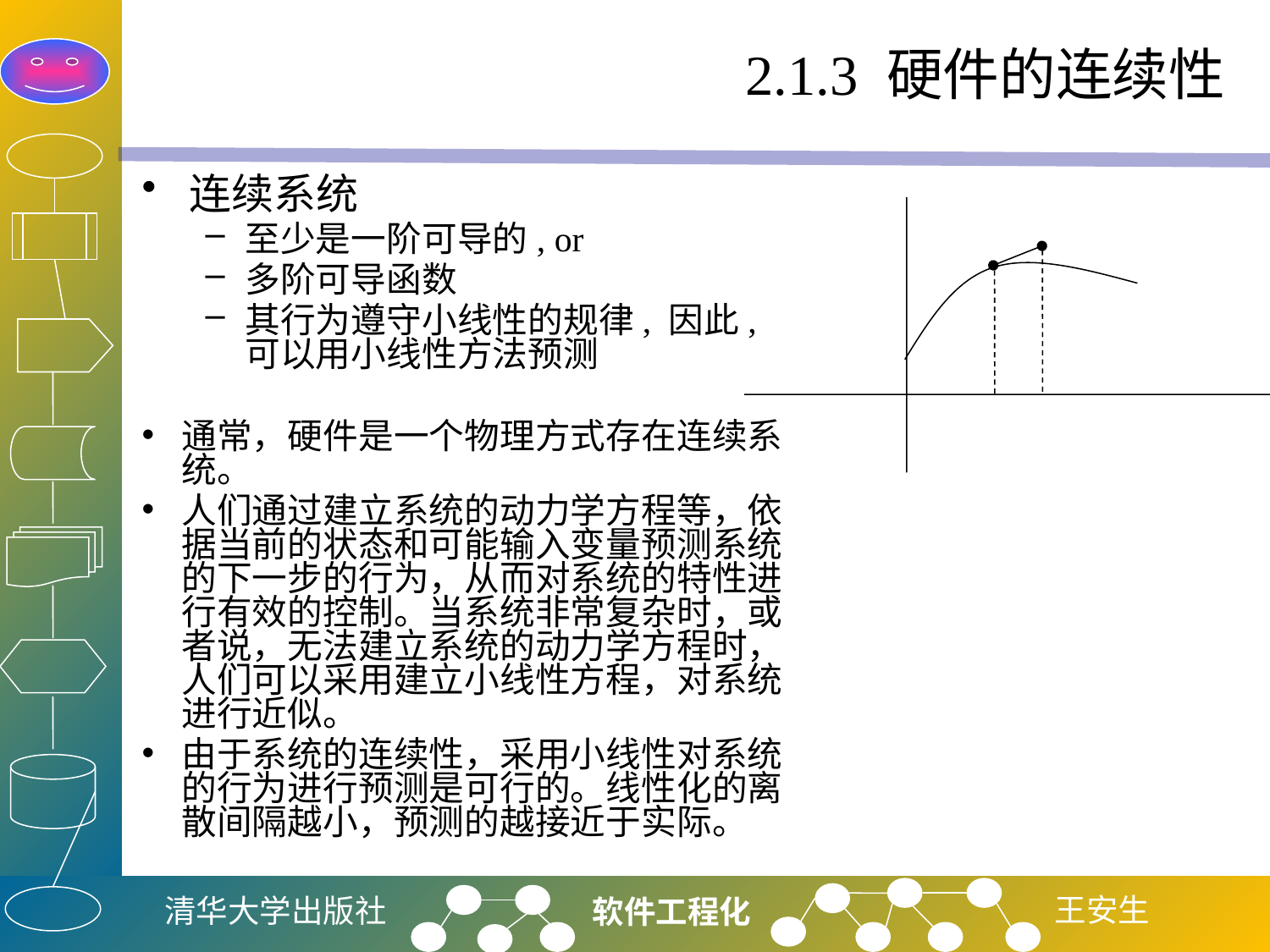

# 2.1.3 硬件的连续性
连续系统
至少是一阶可导的, or
多阶可导函数
其行为遵守小线性的规律, 因此,可以用小线性方法预测

通常，硬件是一个物理方式存在连续系统。
人们通过建立系统的动力学方程等，依据当前的状态和可能输入变量预测系统的下一步的行为，从而对系统的特性进行有效的控制。当系统非常复杂时，或者说，无法建立系统的动力学方程时，人们可以采用建立小线性方程，对系统进行近似。
由于系统的连续性，采用小线性对系统的行为进行预测是可行的。线性化的离散间隔越小，预测的越接近于实际。